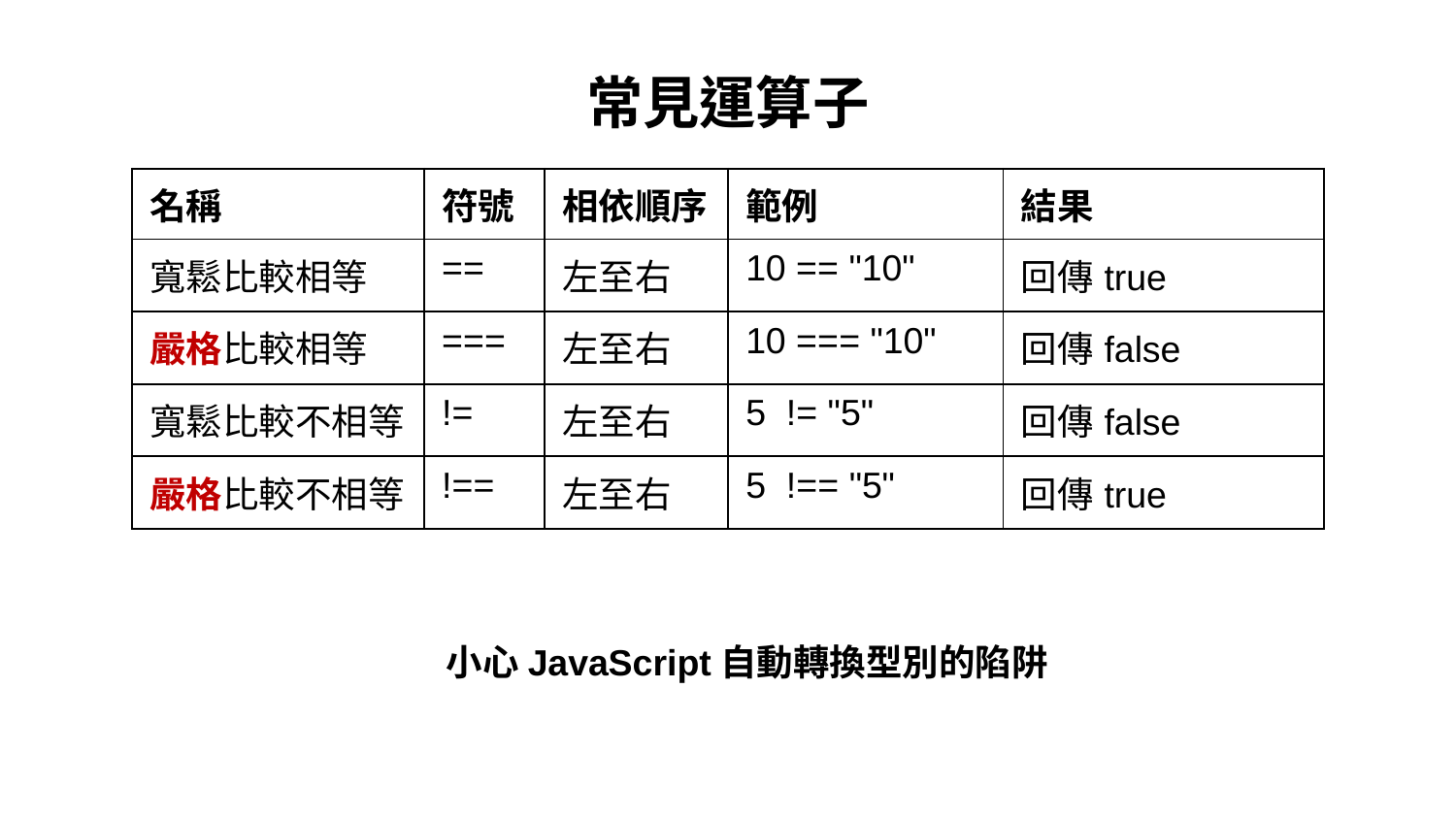

# 常見運算子
| 名稱 | 符號 | 相依順序 | 範例 | 結果 |
| --- | --- | --- | --- | --- |
| 寬鬆比較相等 | == | 左至右 | 10 == "10" | 回傳true |
| 嚴格比較相等 | === | 左至右 | 10 === "10" | 回傳false |
| 寬鬆比較不相等 | != | 左至右 | 5 != "5" | 回傳false |
| 嚴格比較不相等 | !== | 左至右 | 5 !== "5" | 回傳true |
小心JavaScript自動轉換型別的陷阱